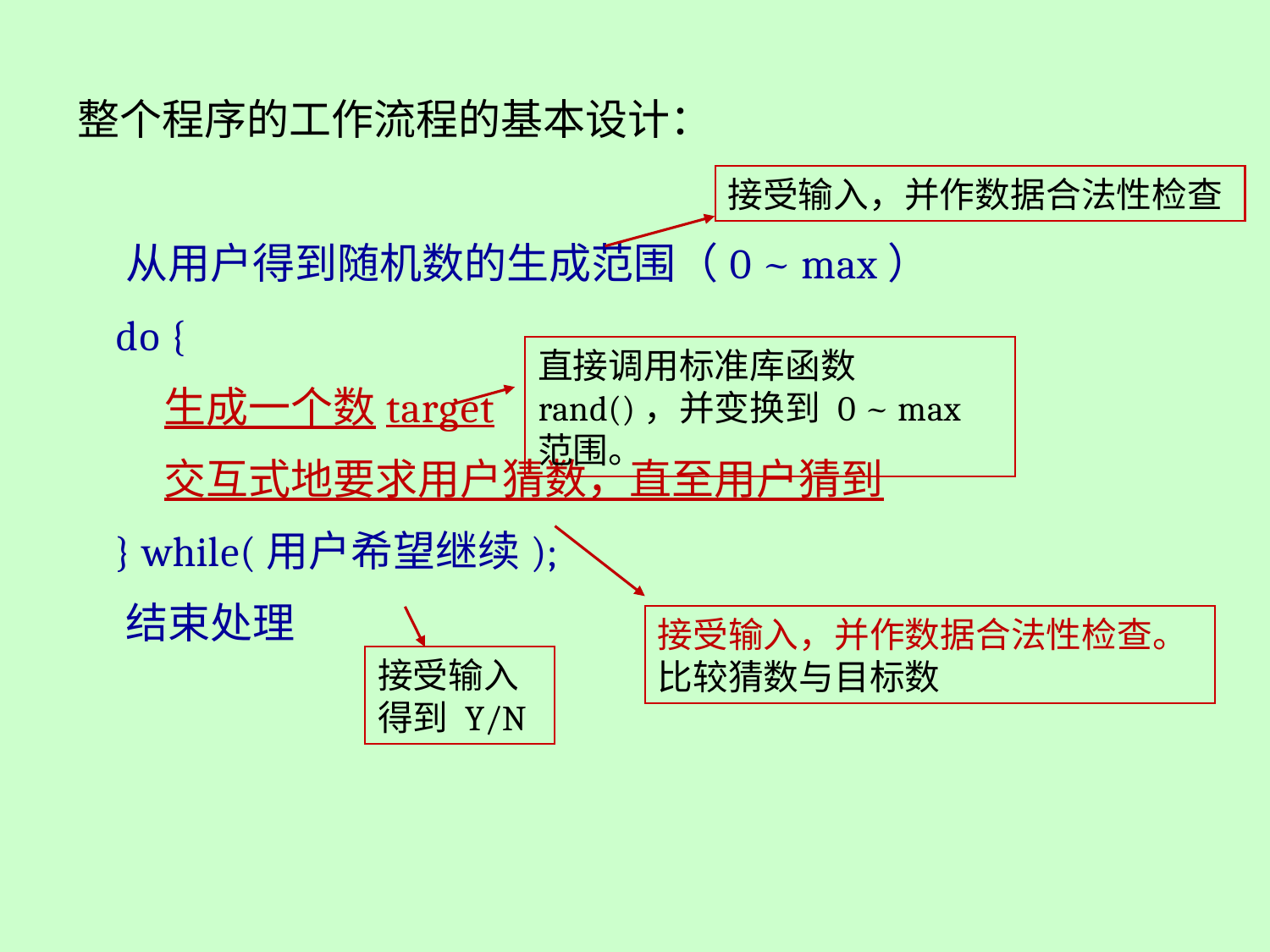

整个程序的工作流程的基本设计：

    从用户得到随机数的生成范围（0 ~ max）
    do {
        生成一个数target
        交互式地要求用户猜数，直至用户猜到
    } while(用户希望继续);
    结束处理
接受输入，并作数据合法性检查

直接调用标准库函数 rand()，并变换到 0 ~ max 范围。

接受输入，并作数据合法性检查。
比较猜数与目标数

接受输入得到 Y/N
96